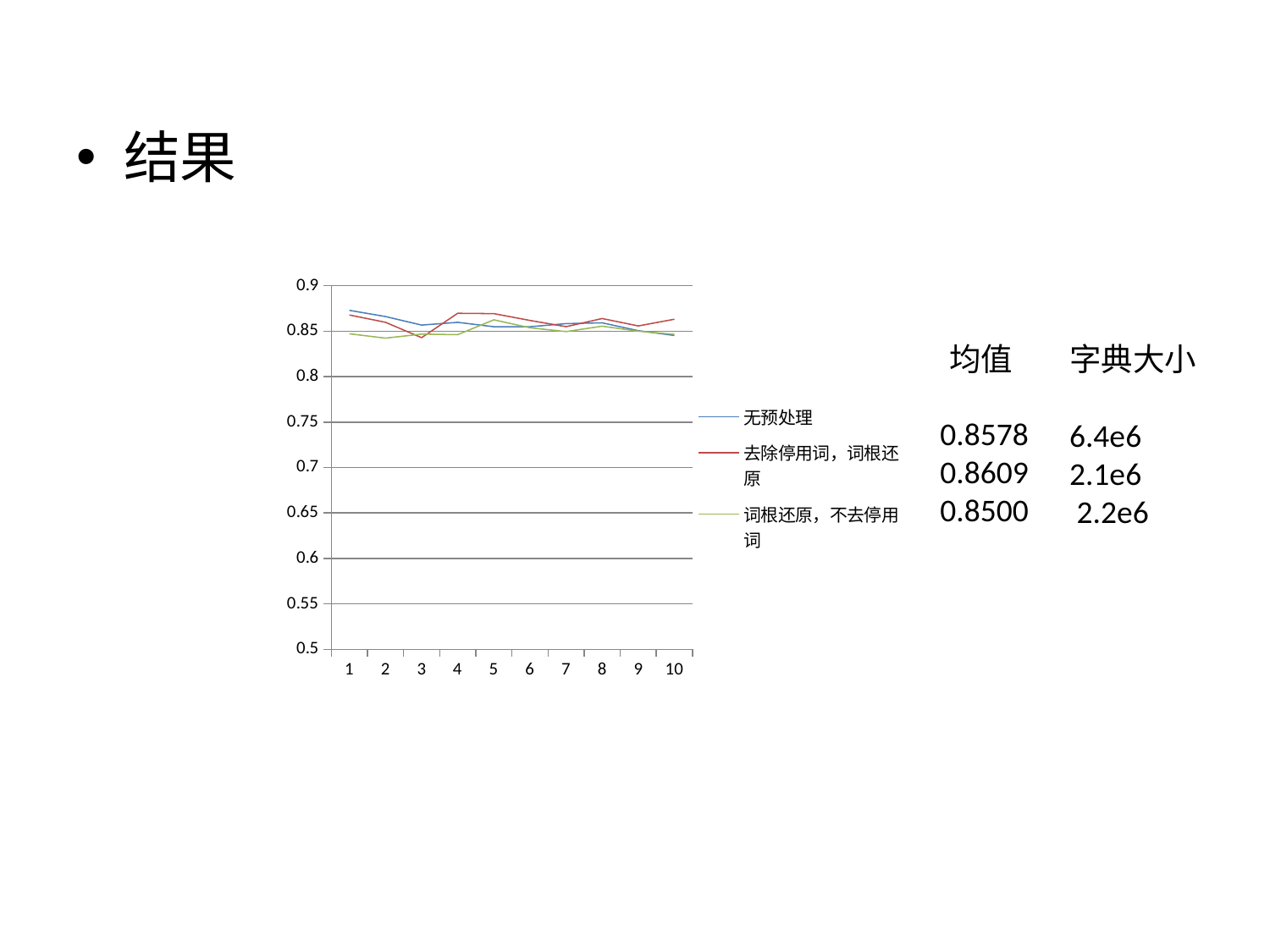

结果

### Chart

| Category |  |  |  |
|---|---|---|---|
均值
字典大小

6.4e6
2.1e6
 2.2e6
0.8578
0.8609
0.8500